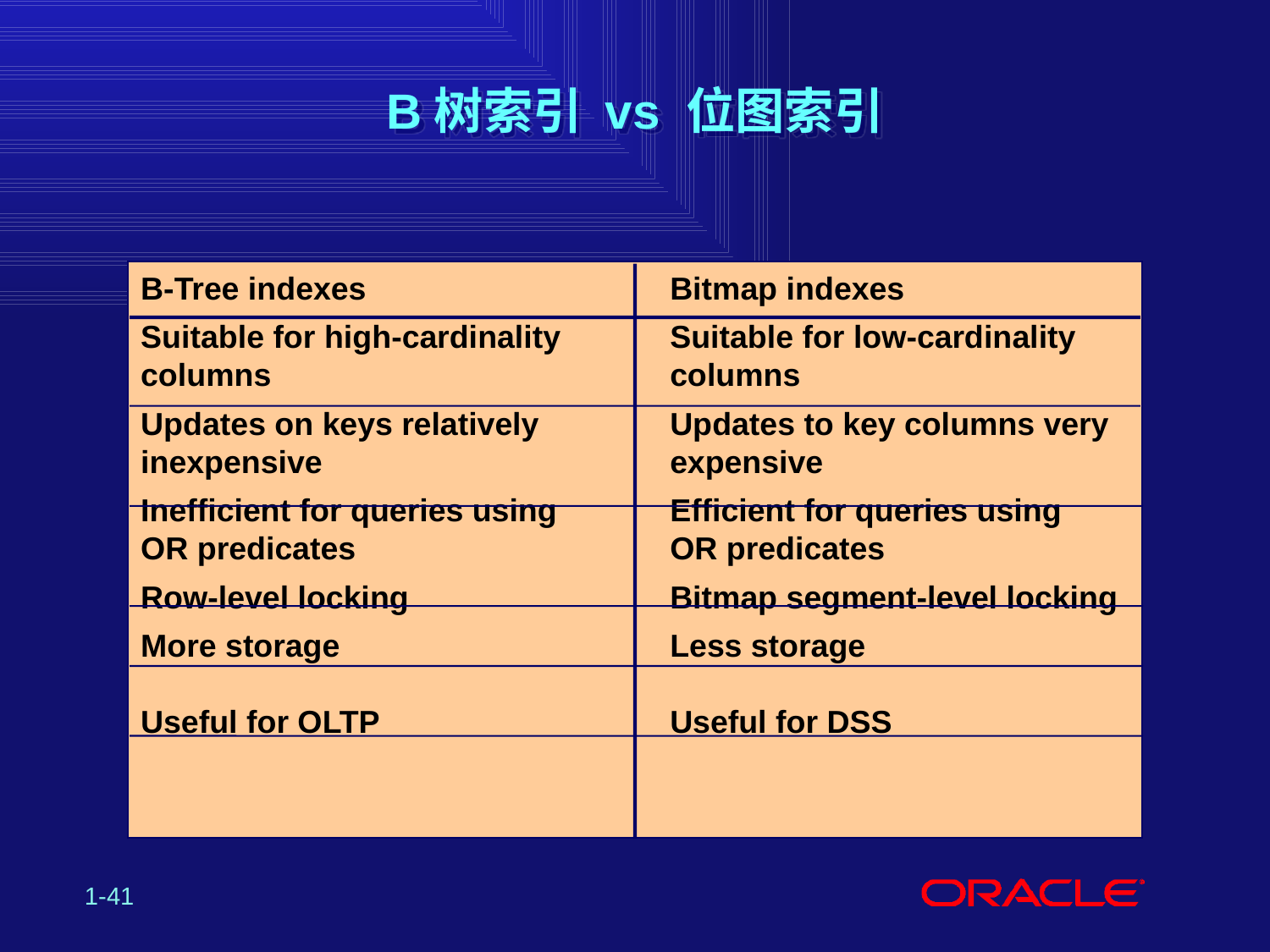

# B树索引 vs 位图索引
B-Tree indexes	Bitmap indexes
Suitable for high-cardinality 	Suitable for low-cardinality
columns	columns
Updates on keys relatively	Updates to key columns very
inexpensive	expensive
Inefficient for queries using	Efficient for queries using
OR predicates	OR predicates
Row-level locking	Bitmap segment-level locking
More storage	Less storage
Useful for OLTP	Useful for DSS